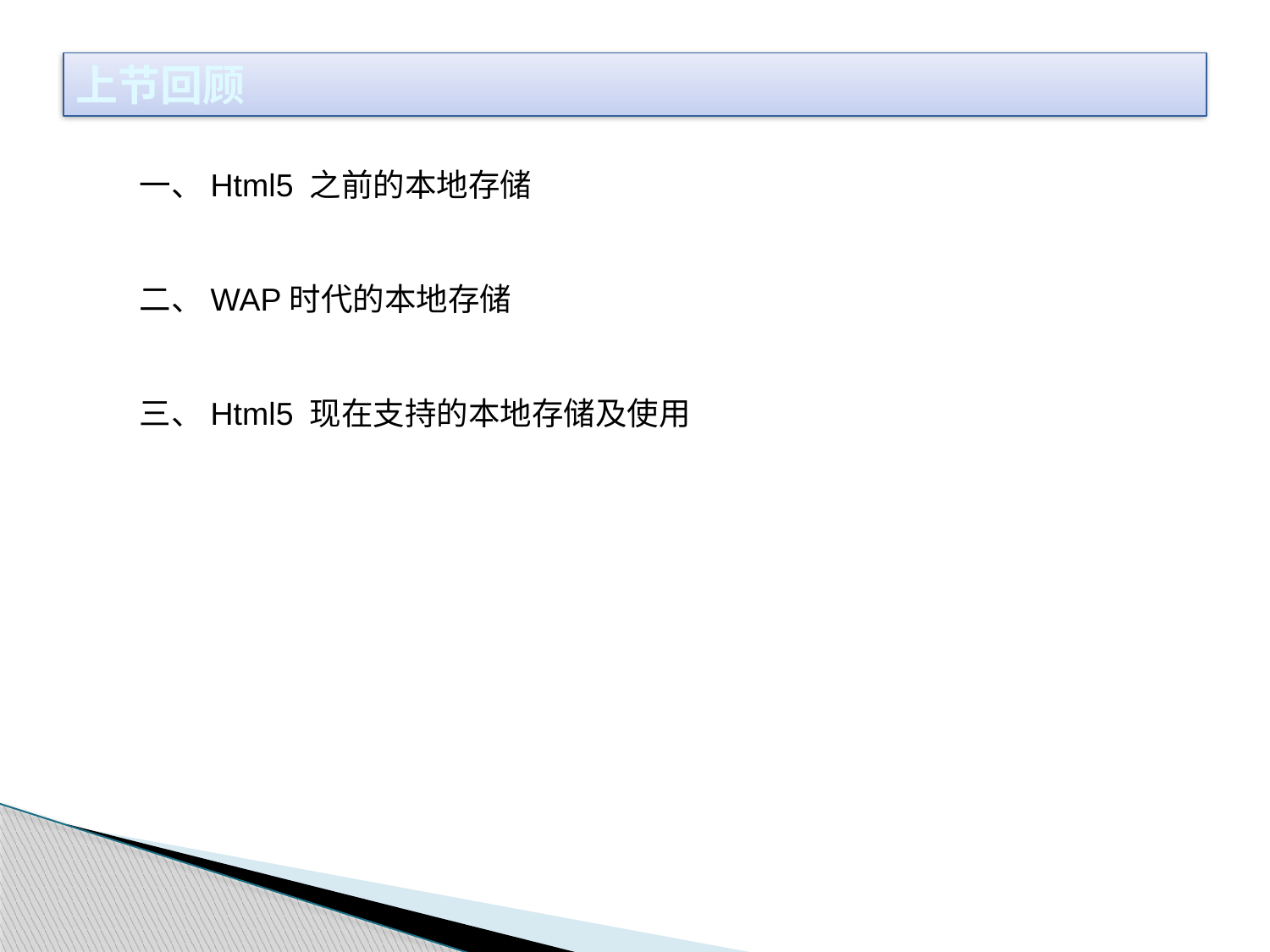

上节回顾
一、Html5 之前的本地存储

二、WAP时代的本地存储

三、Html5 现在支持的本地存储及使用